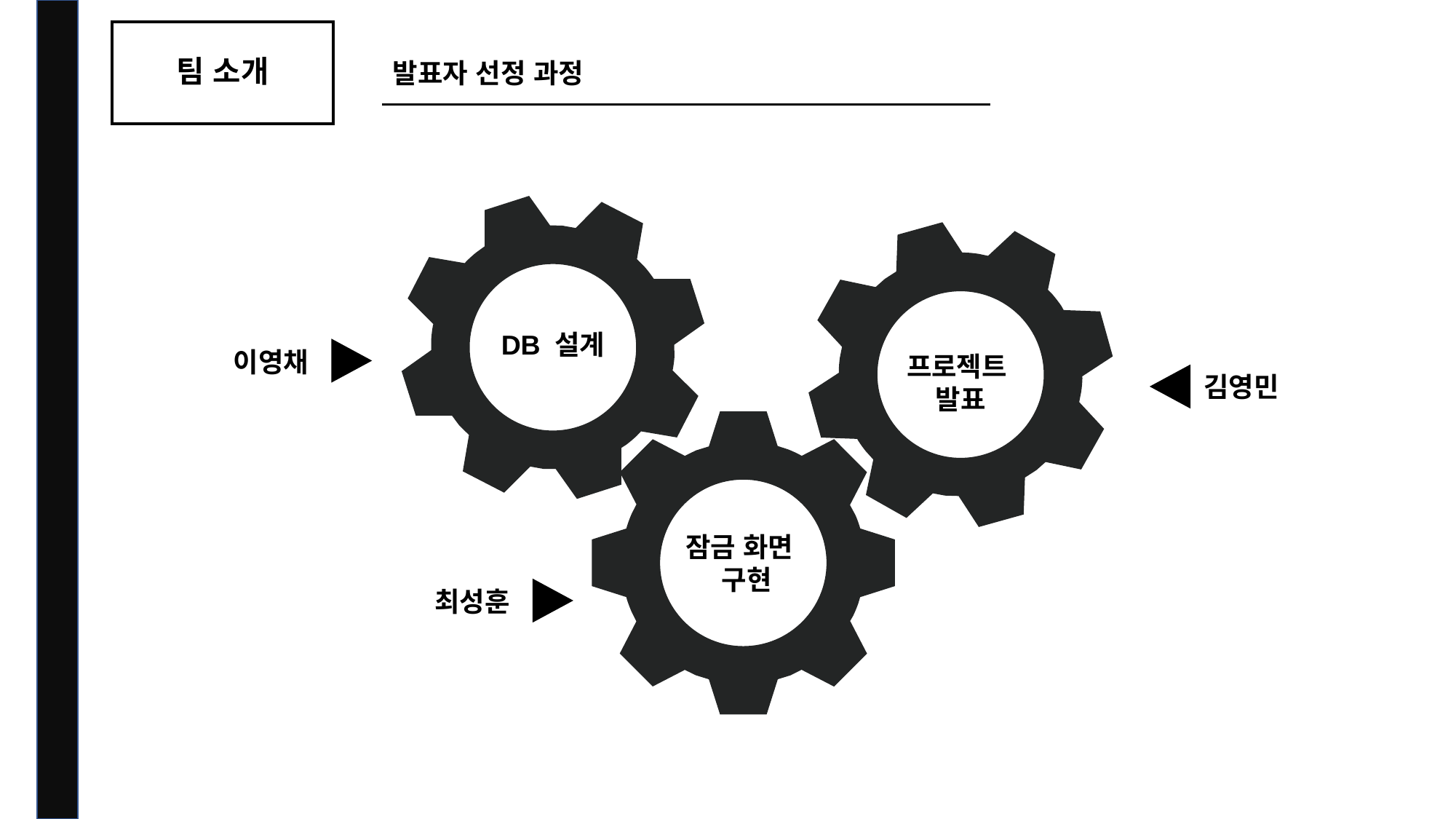

팀 소개

발표자 선정 과정

DB 설계
이영채

프로젝트
발표
김영민

잠금 화면
 구현
최성훈